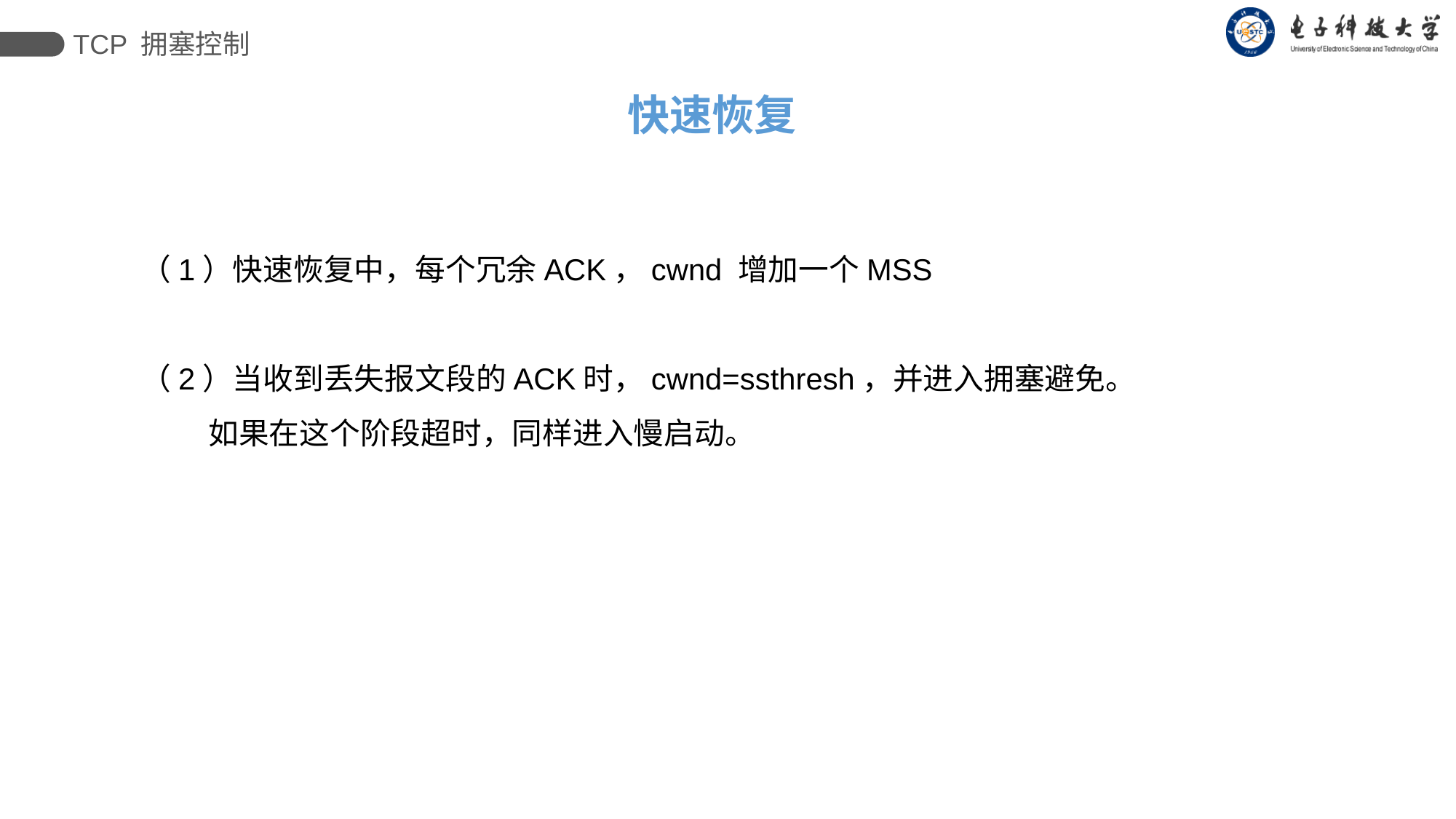

TCP 拥塞控制

快速恢复
（1）快速恢复中，每个冗余ACK，cwnd 增加一个MSS

（2）当收到丢失报文段的ACK时，cwnd=ssthresh，并进入拥塞避免。
         如果在这个阶段超时，同样进入慢启动。